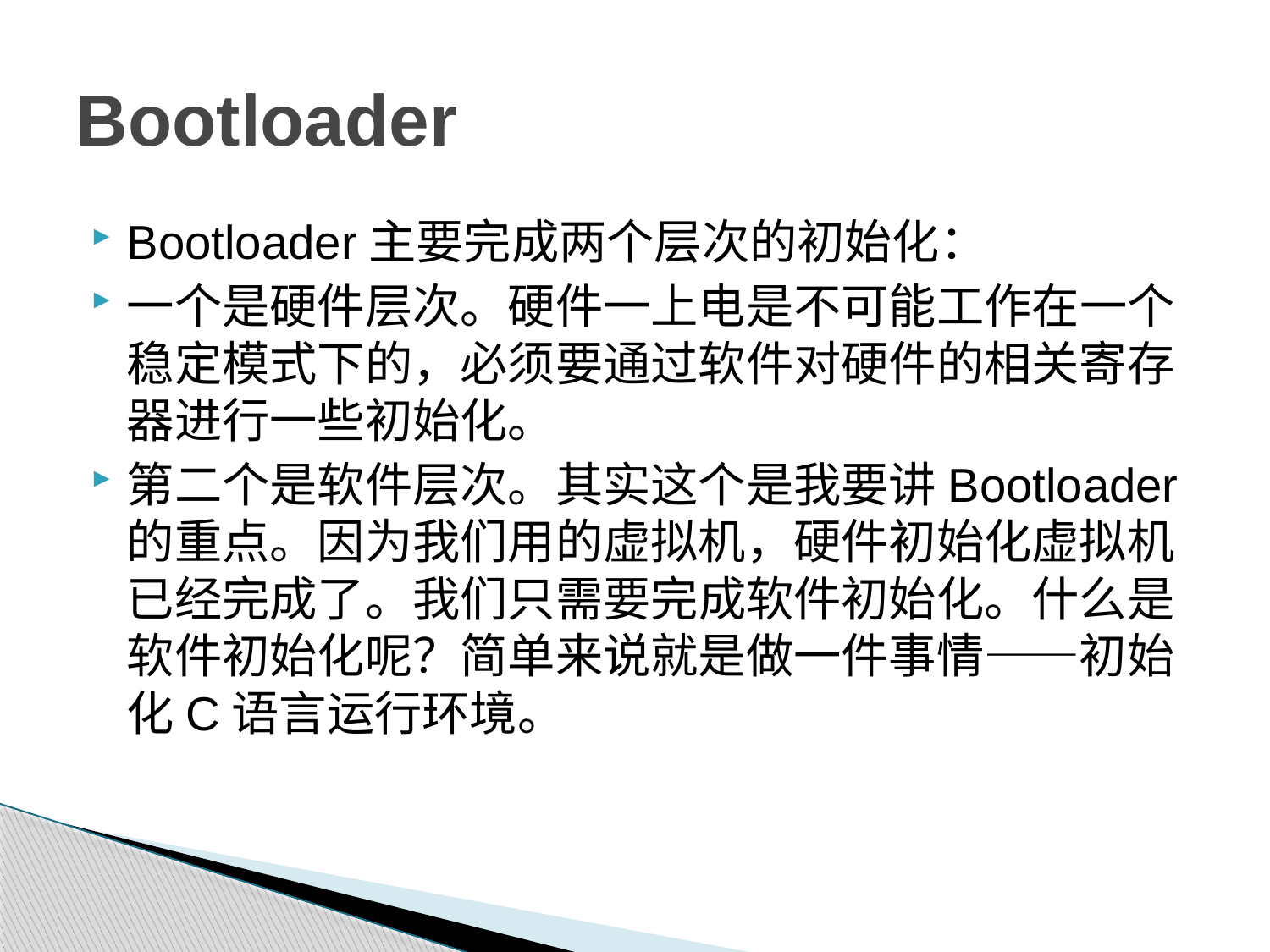

# Bootloader
Bootloader主要完成两个层次的初始化：
一个是硬件层次。硬件一上电是不可能工作在一个稳定模式下的，必须要通过软件对硬件的相关寄存器进行一些初始化。
第二个是软件层次。其实这个是我要讲Bootloader的重点。因为我们用的虚拟机，硬件初始化虚拟机已经完成了。我们只需要完成软件初始化。什么是软件初始化呢？简单来说就是做一件事情——初始化C语言运行环境。